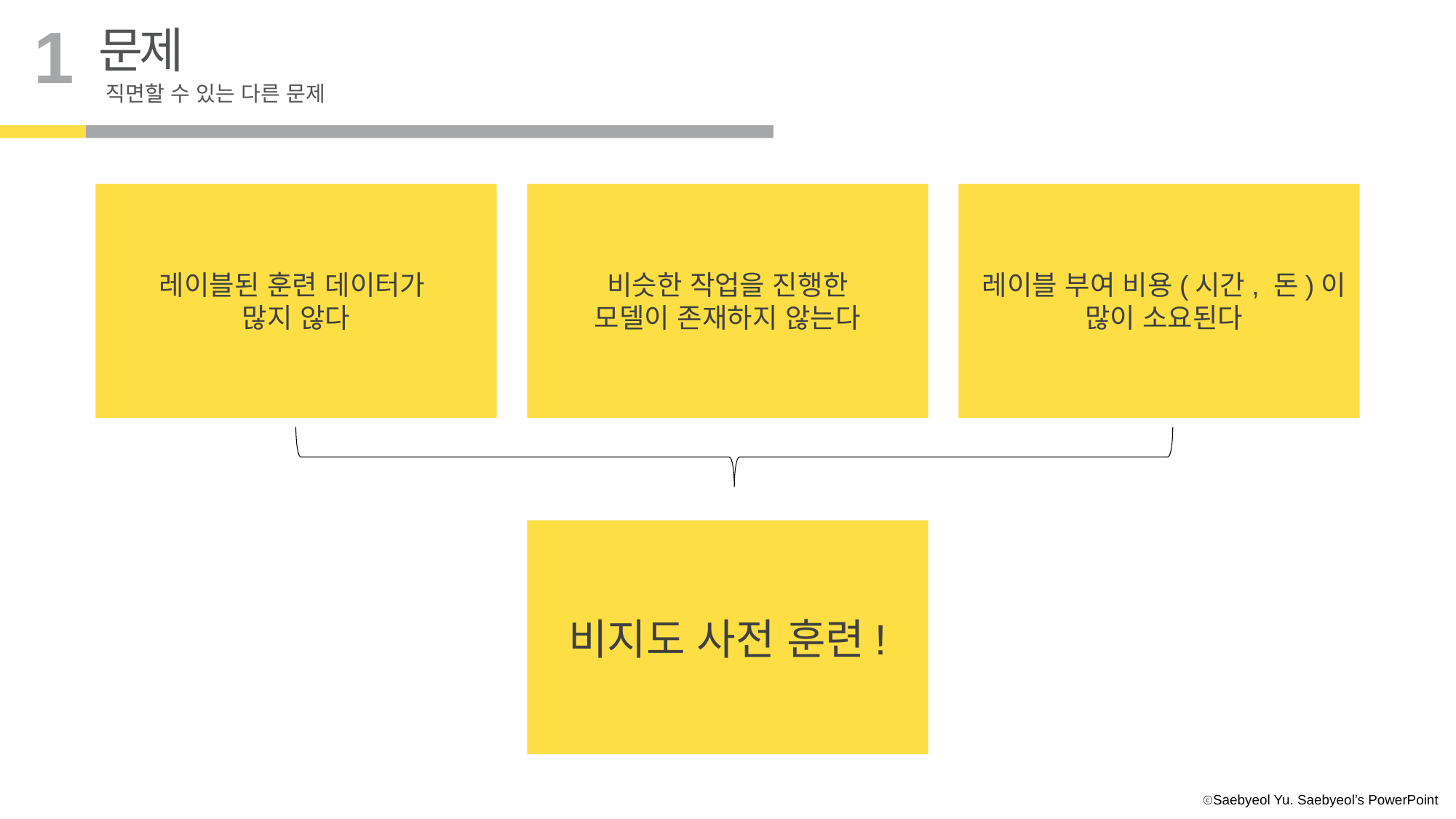

1
문제

직면할 수 있는 다른 문제

비슷한 작업을 진행한
모델이 존재하지 않는다
레이블 부여 비용(시간, 돈)이
많이 소요된다
레이블된 훈련 데이터가
많지 않다

비지도 사전 훈련!